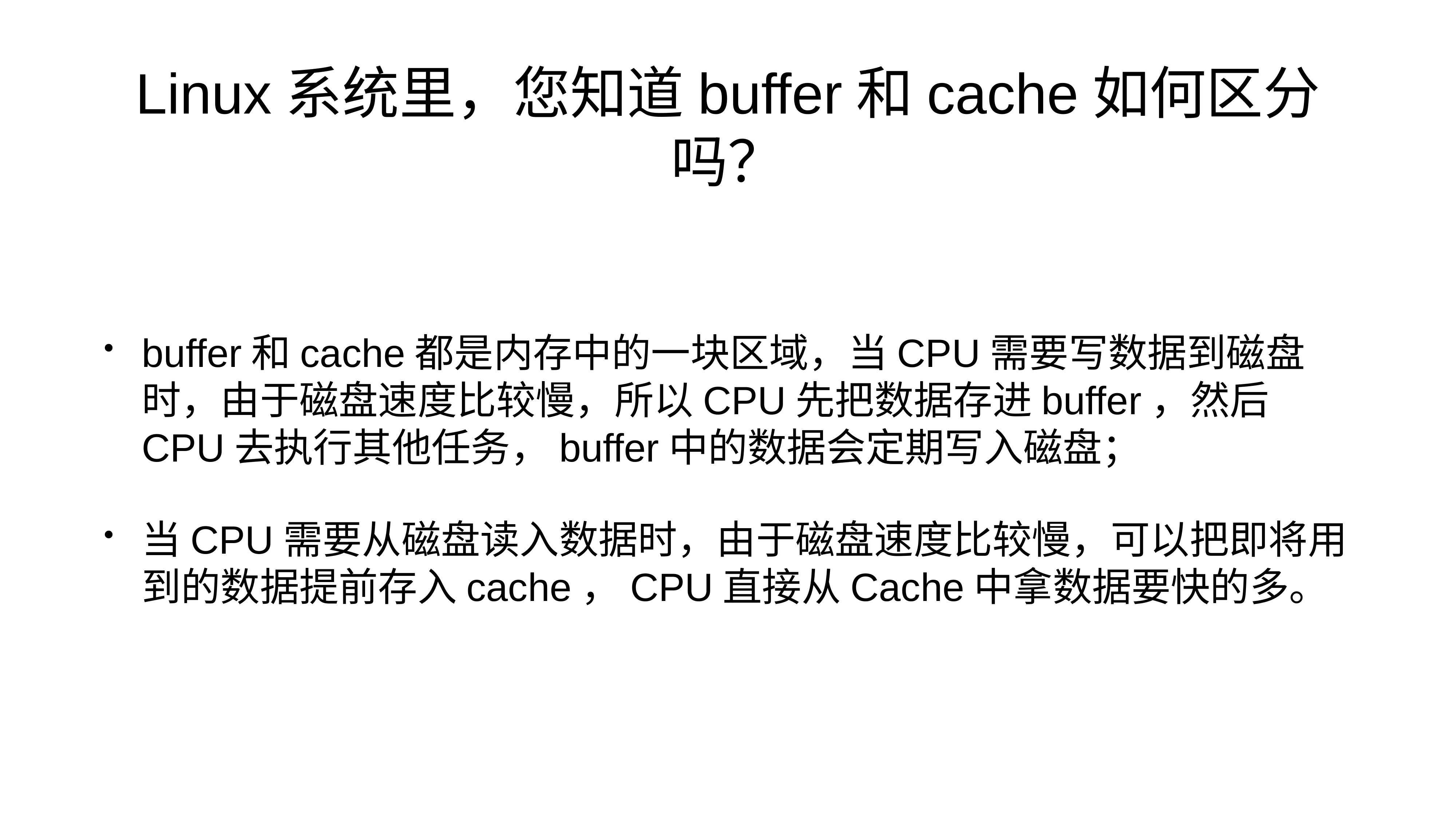

# Linux系统里，您知道buffer和cache如何区分吗？
buffer和cache都是内存中的一块区域，当CPU需要写数据到磁盘时，由于磁盘速度比较慢，所以CPU先把数据存进buffer，然后CPU去执行其他任务，buffer中的数据会定期写入磁盘；
当CPU需要从磁盘读入数据时，由于磁盘速度比较慢，可以把即将用到的数据提前存入cache，CPU直接从Cache中拿数据要快的多。